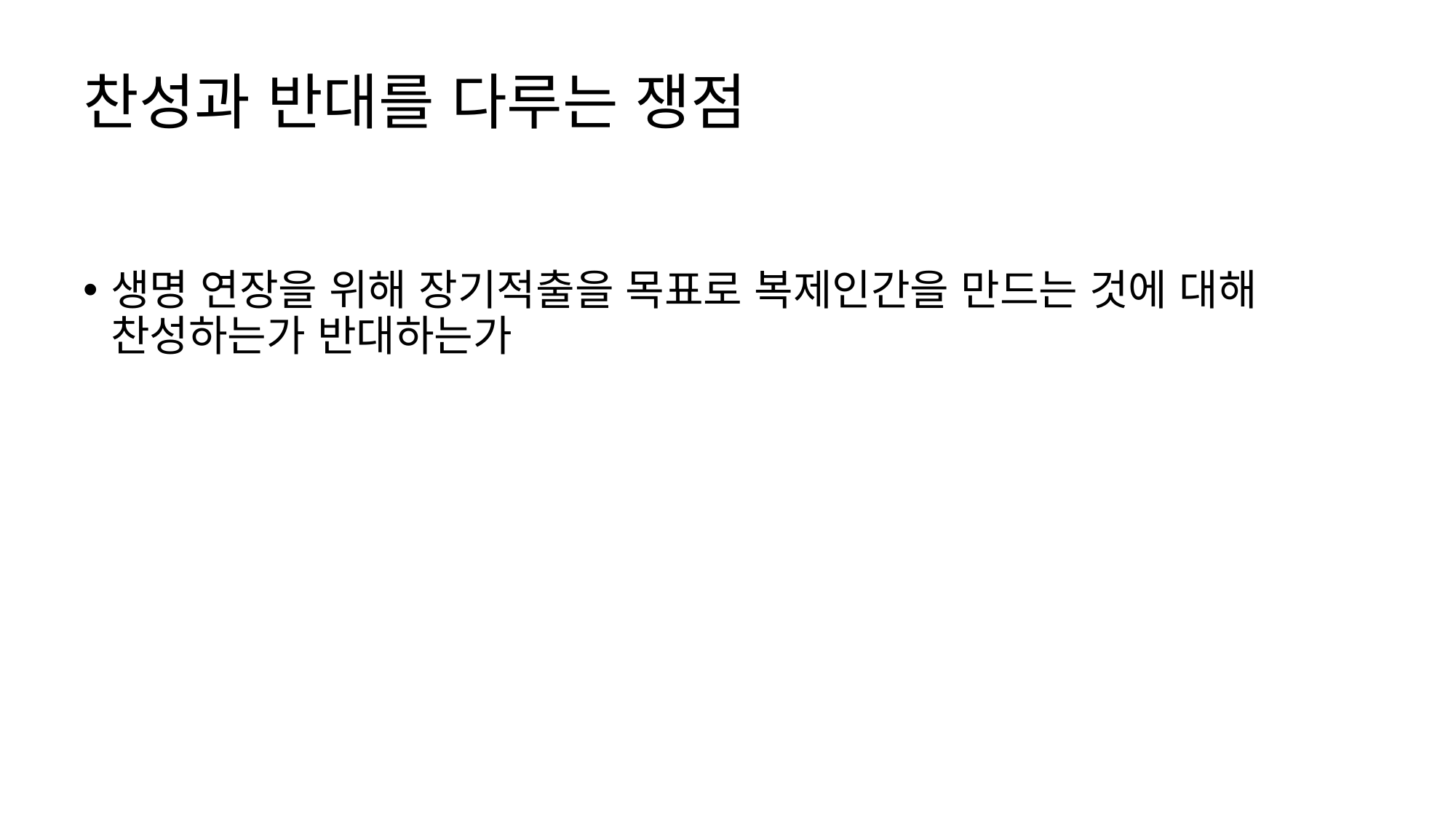

# 찬성과 반대를 다루는 쟁점
생명 연장을 위해 장기적출을 목표로 복제인간을 만드는 것에 대해 찬성하는가 반대하는가